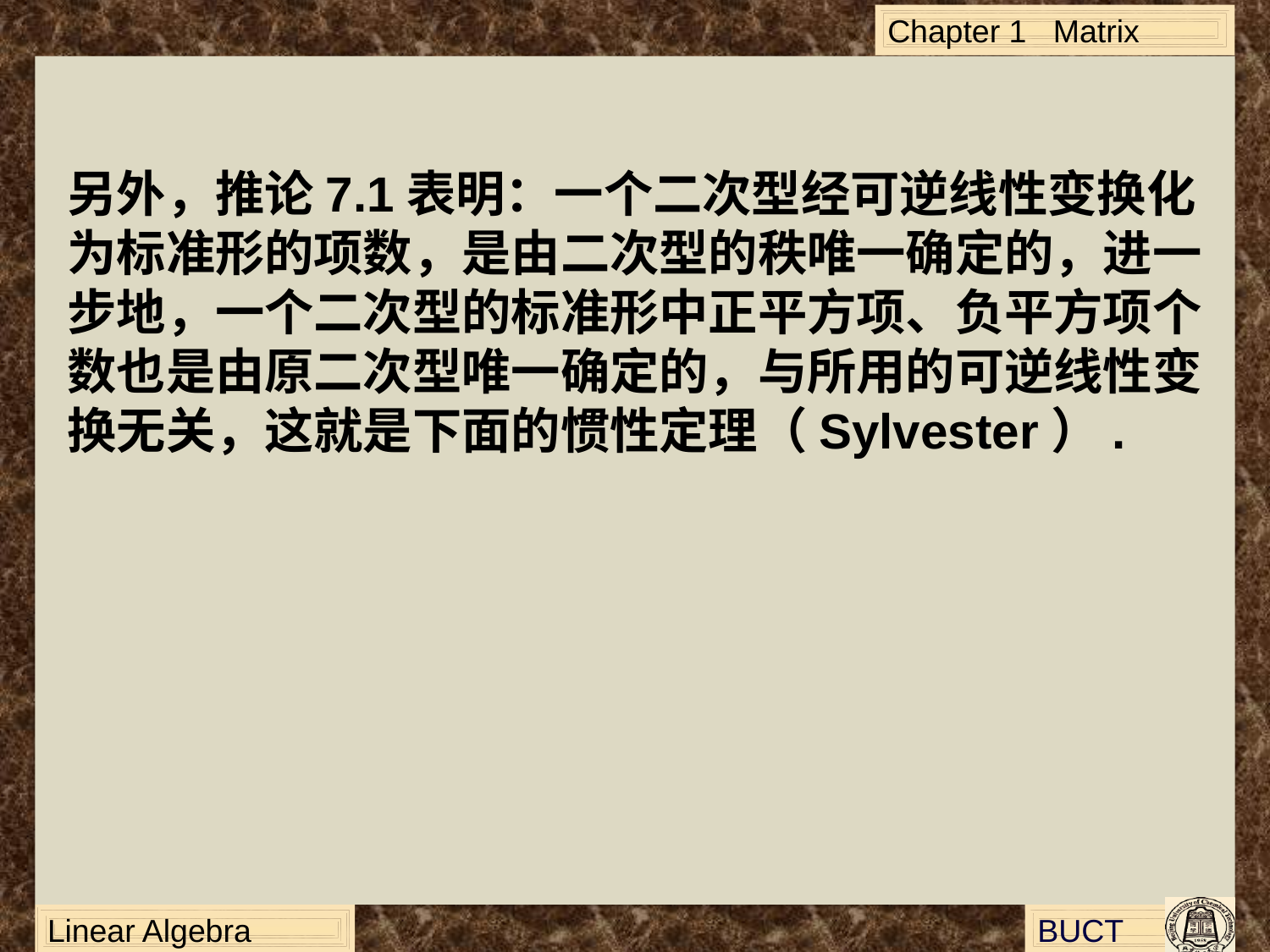

另外，推论7.1表明：一个二次型经可逆线性变换化为标准形的项数，是由二次型的秩唯一确定的，进一步地，一个二次型的标准形中正平方项、负平方项个数也是由原二次型唯一确定的，与所用的可逆线性变换无关，这就是下面的惯性定理（Sylvester）.